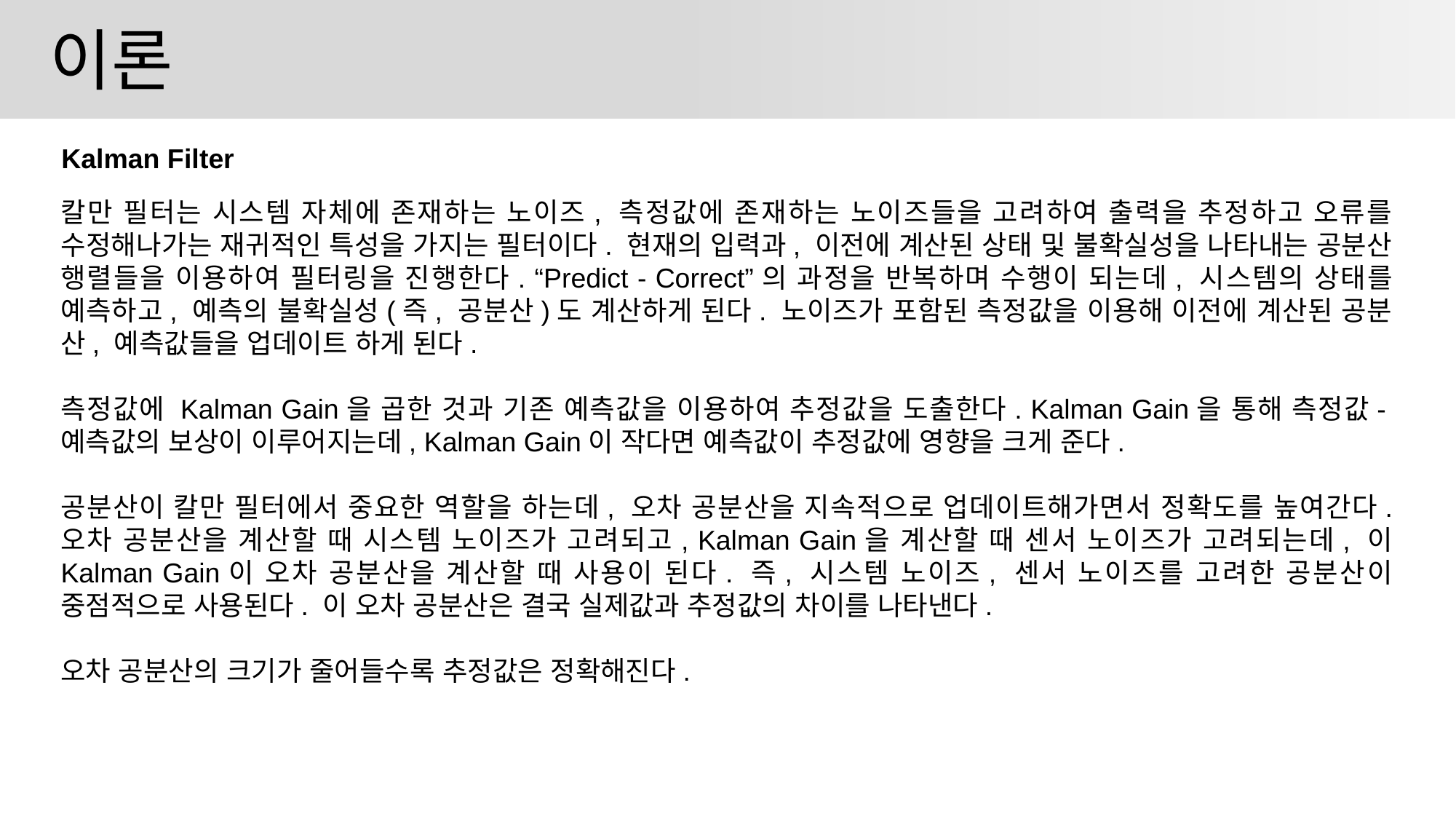

이론
Kalman Filter
칼만 필터는 시스템 자체에 존재하는 노이즈, 측정값에 존재하는 노이즈들을 고려하여 출력을 추정하고 오류를 수정해나가는 재귀적인 특성을 가지는 필터이다. 현재의 입력과, 이전에 계산된 상태 및 불확실성을 나타내는 공분산 행렬들을 이용하여 필터링을 진행한다. “Predict - Correct”의 과정을 반복하며 수행이 되는데, 시스템의 상태를 예측하고, 예측의 불확실성(즉, 공분산)도 계산하게 된다. 노이즈가 포함된 측정값을 이용해 이전에 계산된 공분산, 예측값들을 업데이트 하게 된다.

측정값에 Kalman Gain을 곱한 것과 기존 예측값을 이용하여 추정값을 도출한다. Kalman Gain을 통해 측정값-예측값의 보상이 이루어지는데, Kalman Gain이 작다면 예측값이 추정값에 영향을 크게 준다.

공분산이 칼만 필터에서 중요한 역할을 하는데, 오차 공분산을 지속적으로 업데이트해가면서 정확도를 높여간다. 오차 공분산을 계산할 때 시스템 노이즈가 고려되고, Kalman Gain을 계산할 때 센서 노이즈가 고려되는데, 이 Kalman Gain이 오차 공분산을 계산할 때 사용이 된다. 즉, 시스템 노이즈, 센서 노이즈를 고려한 공분산이 중점적으로 사용된다. 이 오차 공분산은 결국 실제값과 추정값의 차이를 나타낸다.

오차 공분산의 크기가 줄어들수록 추정값은 정확해진다.